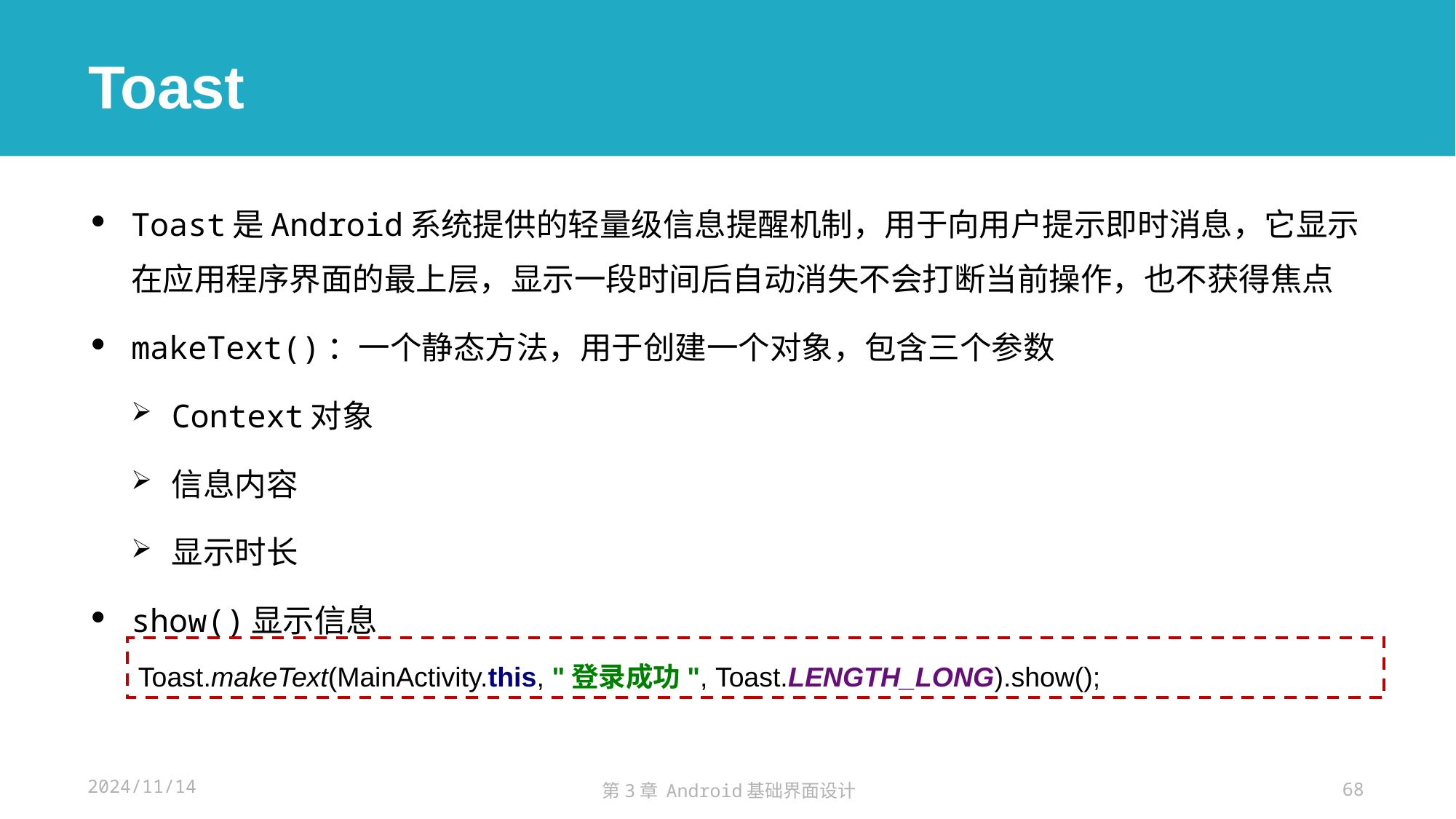

# Toast
Toast是Android系统提供的轻量级信息提醒机制，用于向用户提示即时消息，它显示在应用程序界面的最上层，显示一段时间后自动消失不会打断当前操作，也不获得焦点
makeText()：一个静态方法，用于创建一个对象，包含三个参数
Context对象
信息内容
显示时长
show()显示信息

Toast.makeText(MainActivity.this, "登录成功", Toast.LENGTH_LONG).show();
2024/11/14
第3章 Android基础界面设计
68